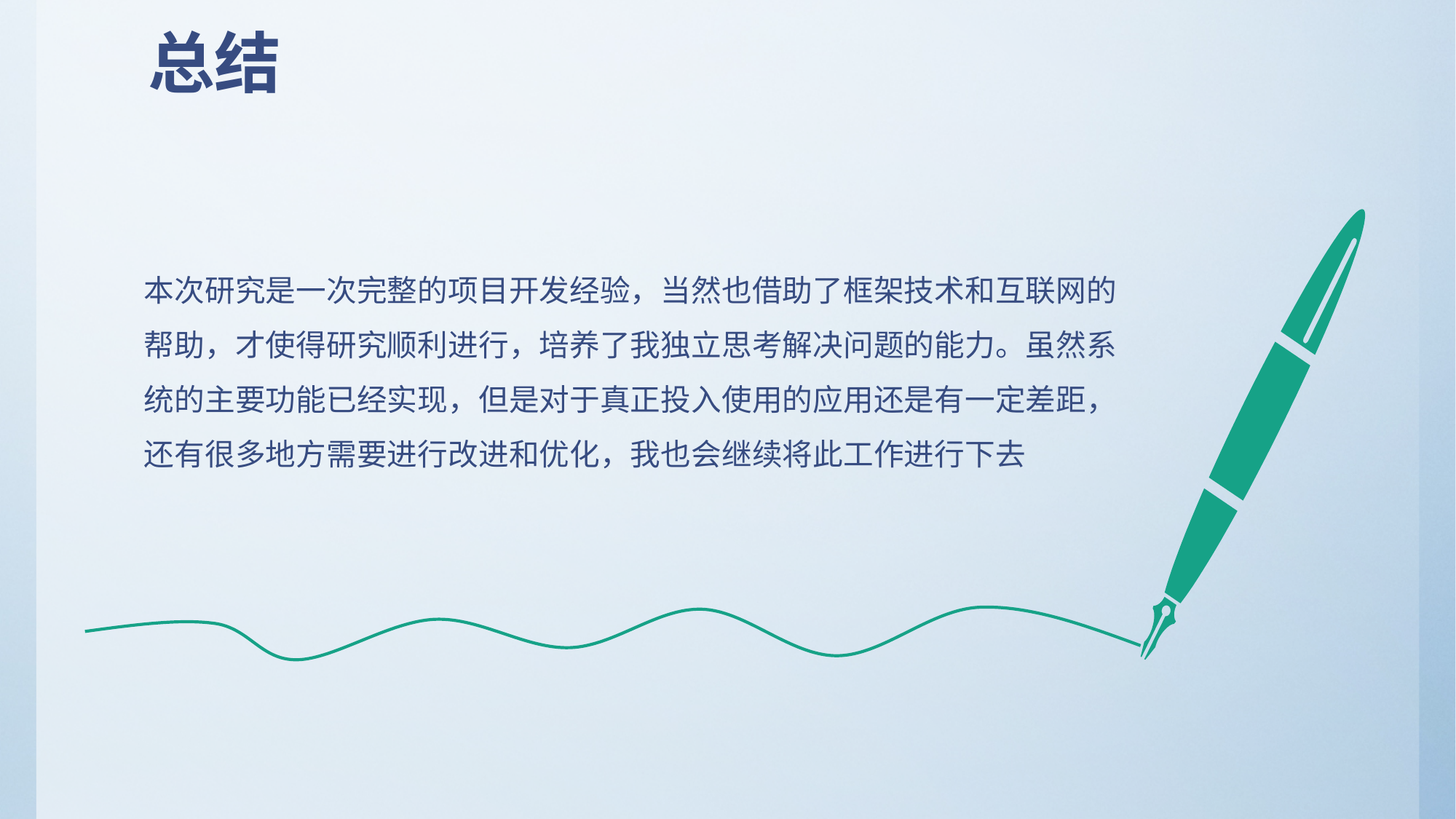

# 总结

本次研究是一次完整的项目开发经验，当然也借助了框架技术和互联网的帮助，才使得研究顺利进行，培养了我独立思考解决问题的能力。虽然系统的主要功能已经实现，但是对于真正投入使用的应用还是有一定差距，
还有很多地方需要进行改进和优化，我也会继续将此工作进行下去